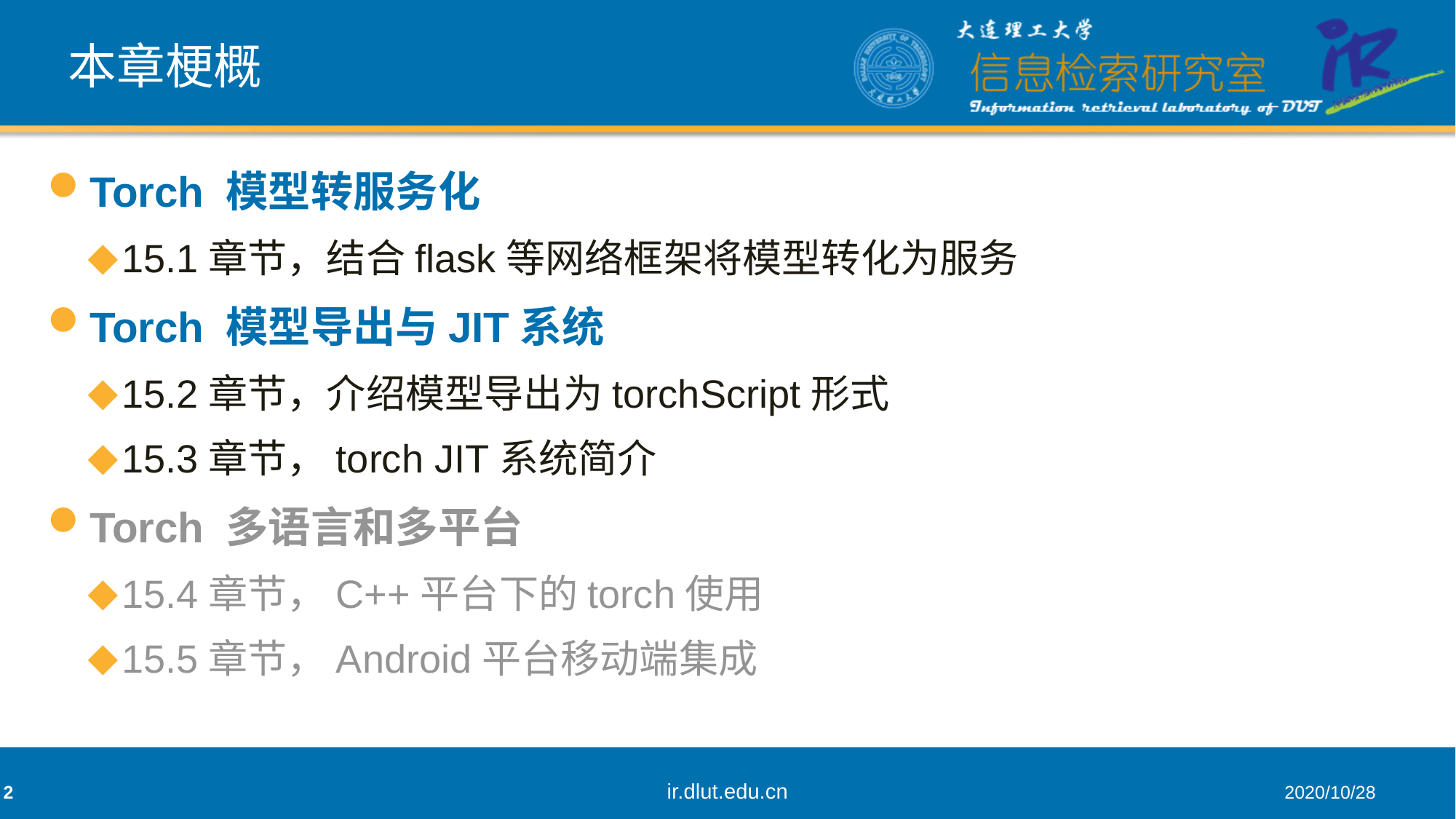

# 本章梗概
Torch 模型转服务化
15.1章节，结合flask等网络框架将模型转化为服务
Torch 模型导出与JIT系统
15.2章节，介绍模型导出为torchScript形式
15.3章节，torch JIT系统简介
Torch 多语言和多平台
15.4章节，C++平台下的torch使用
15.5章节，Android平台移动端集成